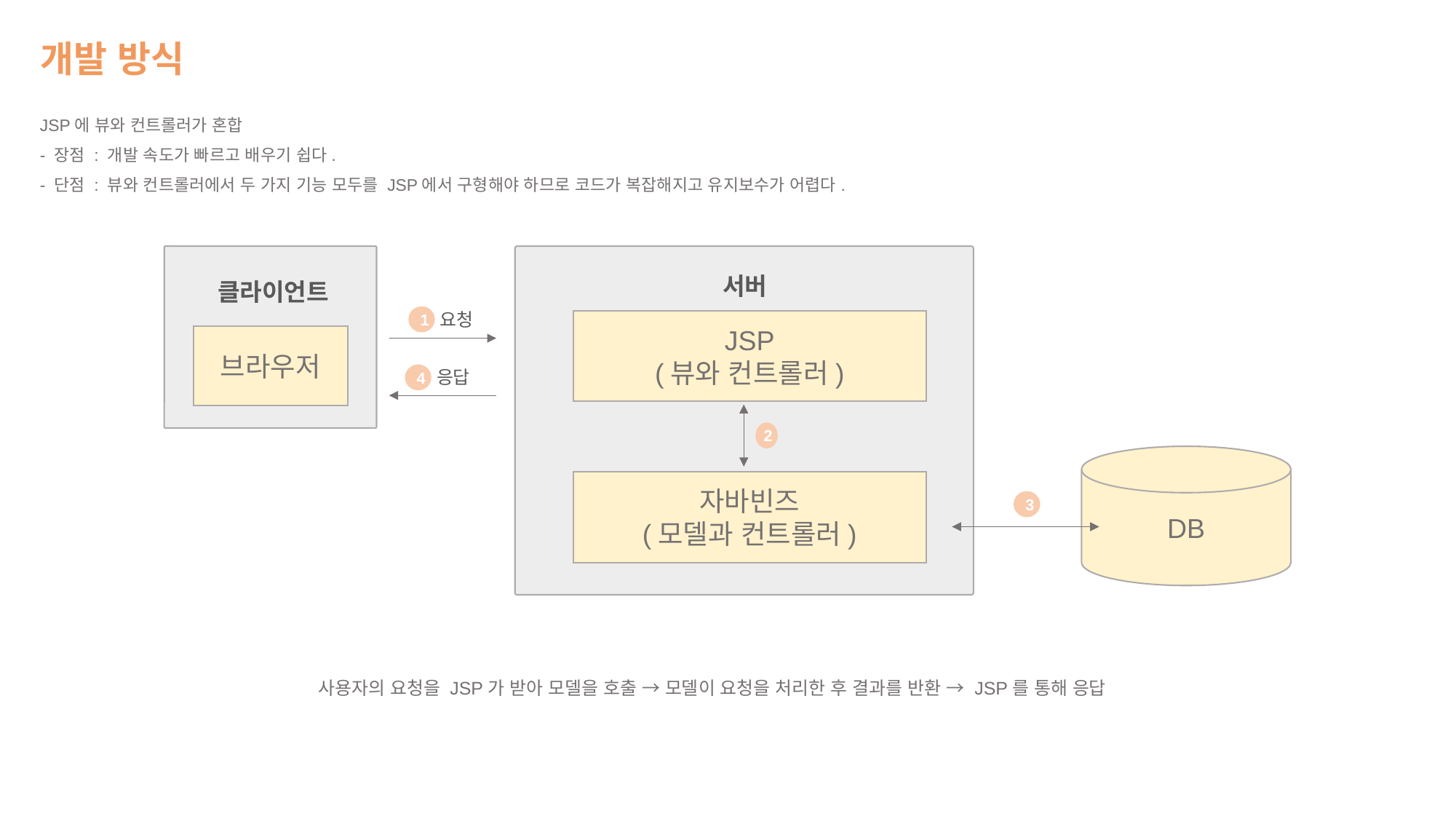

# 개발 방식
JSP에 뷰와 컨트롤러가 혼합
- 장점 : 개발 속도가 빠르고 배우기 쉽다.
- 단점 : 뷰와 컨트롤러에서 두 가지 기능 모두를 JSP에서 구형해야 하므로 코드가 복잡해지고 유지보수가 어렵다.

서버
클라이언트
요청
1
JSP
(뷰와 컨트롤러)
브라우저
응답
4
2
DB
자바빈즈
(모델과 컨트롤러)
3
사용자의 요청을 JSP가 받아 모델을 호출 → 모델이 요청을 처리한 후 결과를 반환 → JSP를 통해 응답